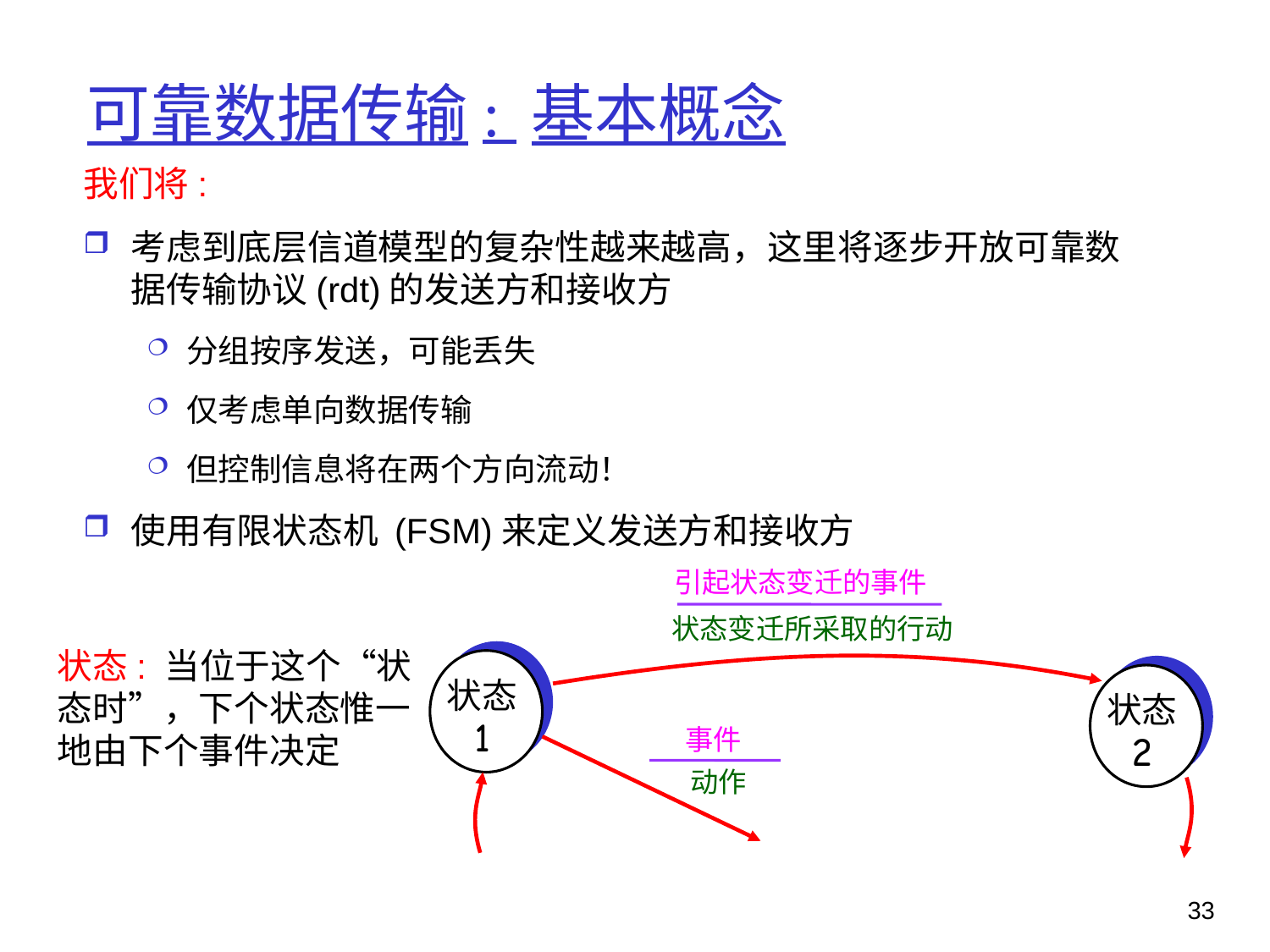

# 可靠数据传输: 基本概念
我们将:
考虑到底层信道模型的复杂性越来越高，这里将逐步开放可靠数据传输协议(rdt)的发送方和接收方
分组按序发送，可能丢失
仅考虑单向数据传输
但控制信息将在两个方向流动！
使用有限状态机 (FSM)来定义发送方和接收方
引起状态变迁的事件

状态变迁所采取的行动
状态: 当位于这个“状态时”，下个状态惟一地由下个事件决定

状态
1

状态
2
事件
动作

33